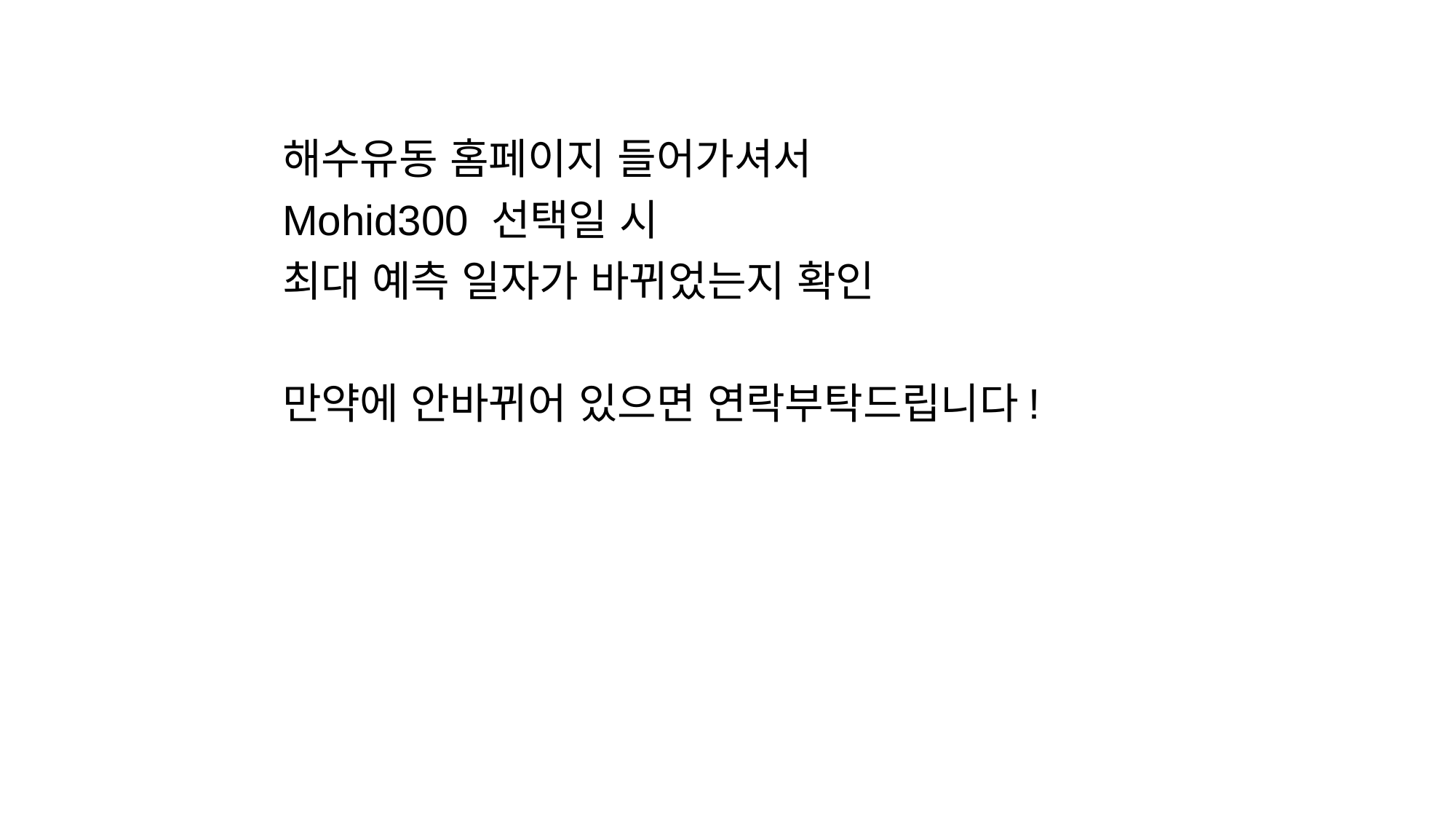

해수유동 홈페이지 들어가셔서
Mohid300 선택일 시
최대 예측 일자가 바뀌었는지 확인

만약에 안바뀌어 있으면 연락부탁드립니다!